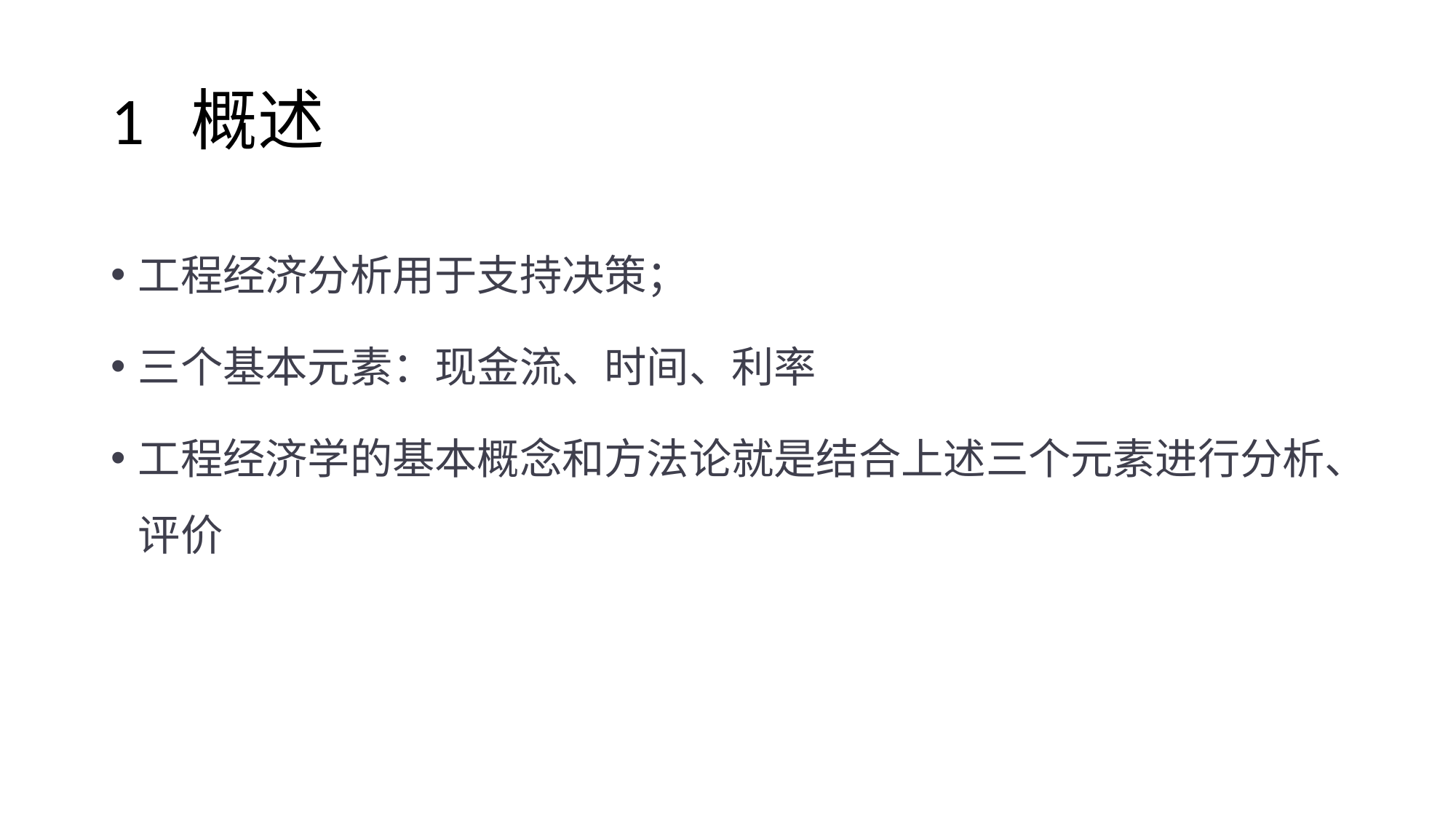

# 1  概述
工程经济分析用于支持决策；
三个基本元素：现金流、时间、利率
工程经济学的基本概念和方法论就是结合上述三个元素进行分析、评价